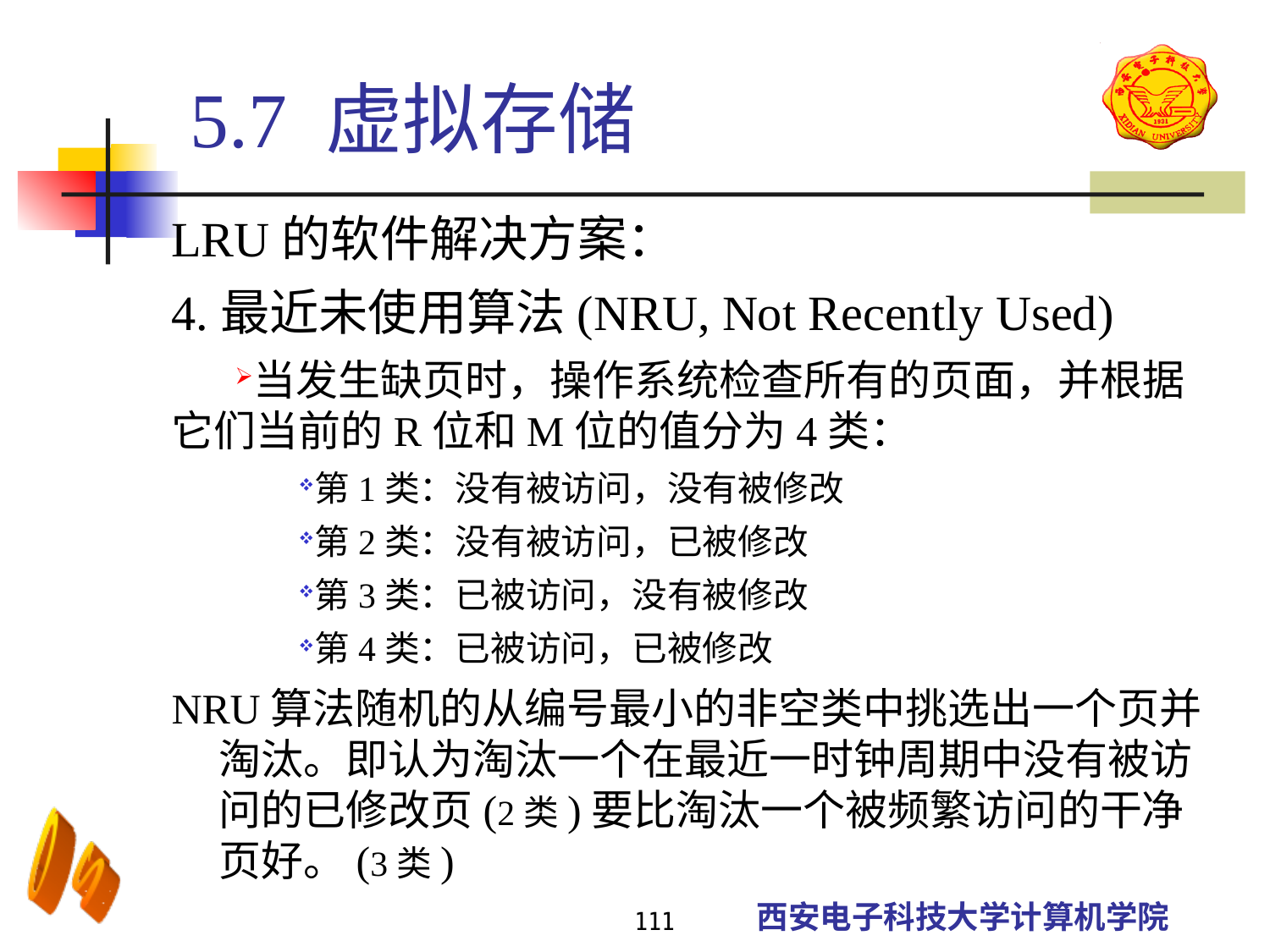

5.7 虚拟存储
LRU的软件解决方案：
4.最近未使用算法(NRU, Not Recently Used)
当发生缺页时，操作系统检查所有的页面，并根据它们当前的R位和M位的值分为4类：
第1类：没有被访问，没有被修改
第2类：没有被访问，已被修改
第3类：已被访问，没有被修改
第4类：已被访问，已被修改
NRU算法随机的从编号最小的非空类中挑选出一个页并淘汰。即认为淘汰一个在最近一时钟周期中没有被访问的已修改页(2类)要比淘汰一个被频繁访问的干净页好。(3类)
111